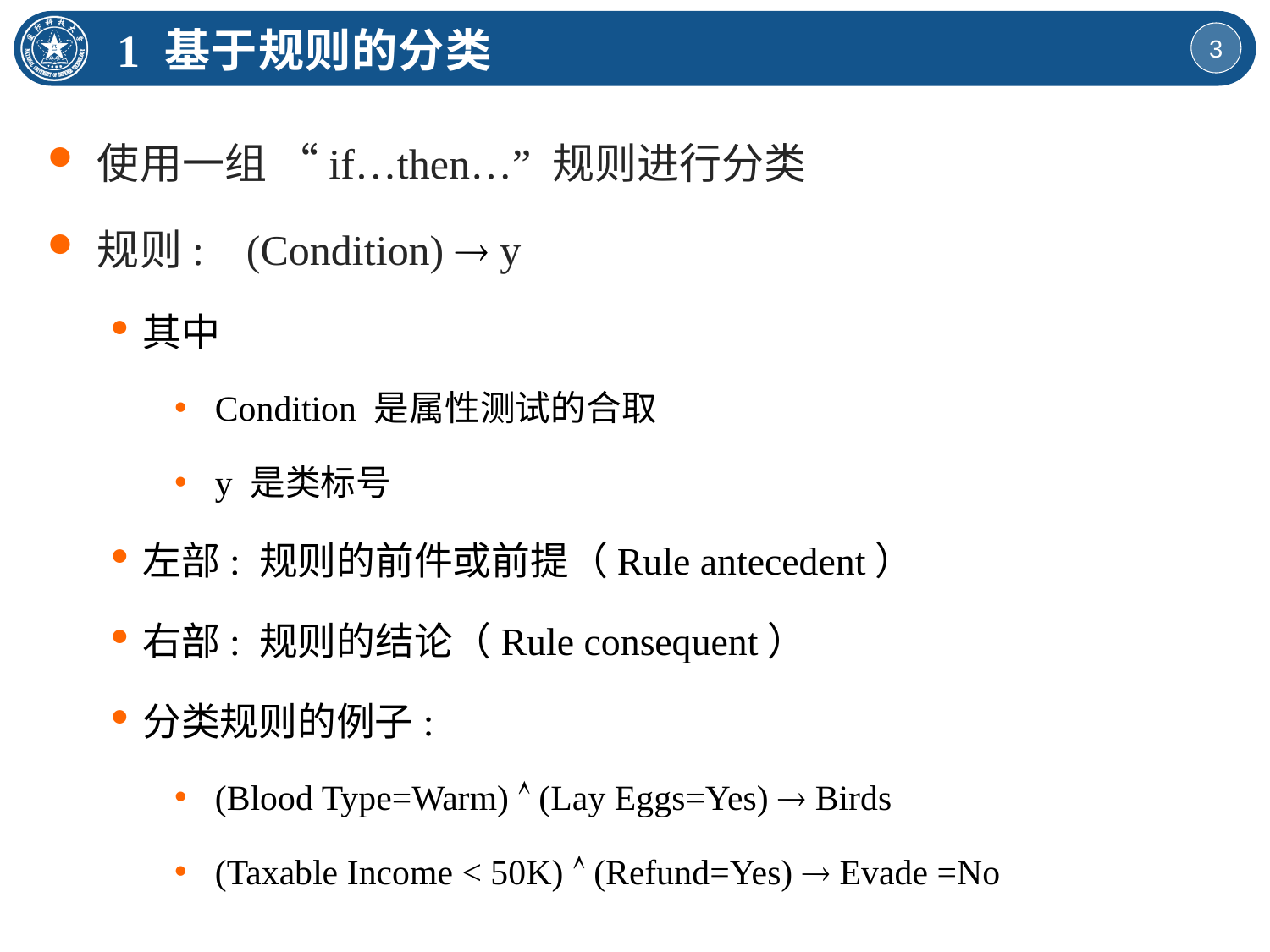

1 基于规则的分类
使用一组 “if…then…” 规则进行分类
规则:    (Condition) → y
其中
 Condition 是属性测试的合取
 y 是类标号
左部: 规则的前件或前提（Rule antecedent）
右部: 规则的结论（Rule consequent）
分类规则的例子:
 (Blood Type=Warm) ∧ (Lay Eggs=Yes) → Birds
 (Taxable Income < 50K) ∧ (Refund=Yes) → Evade =No